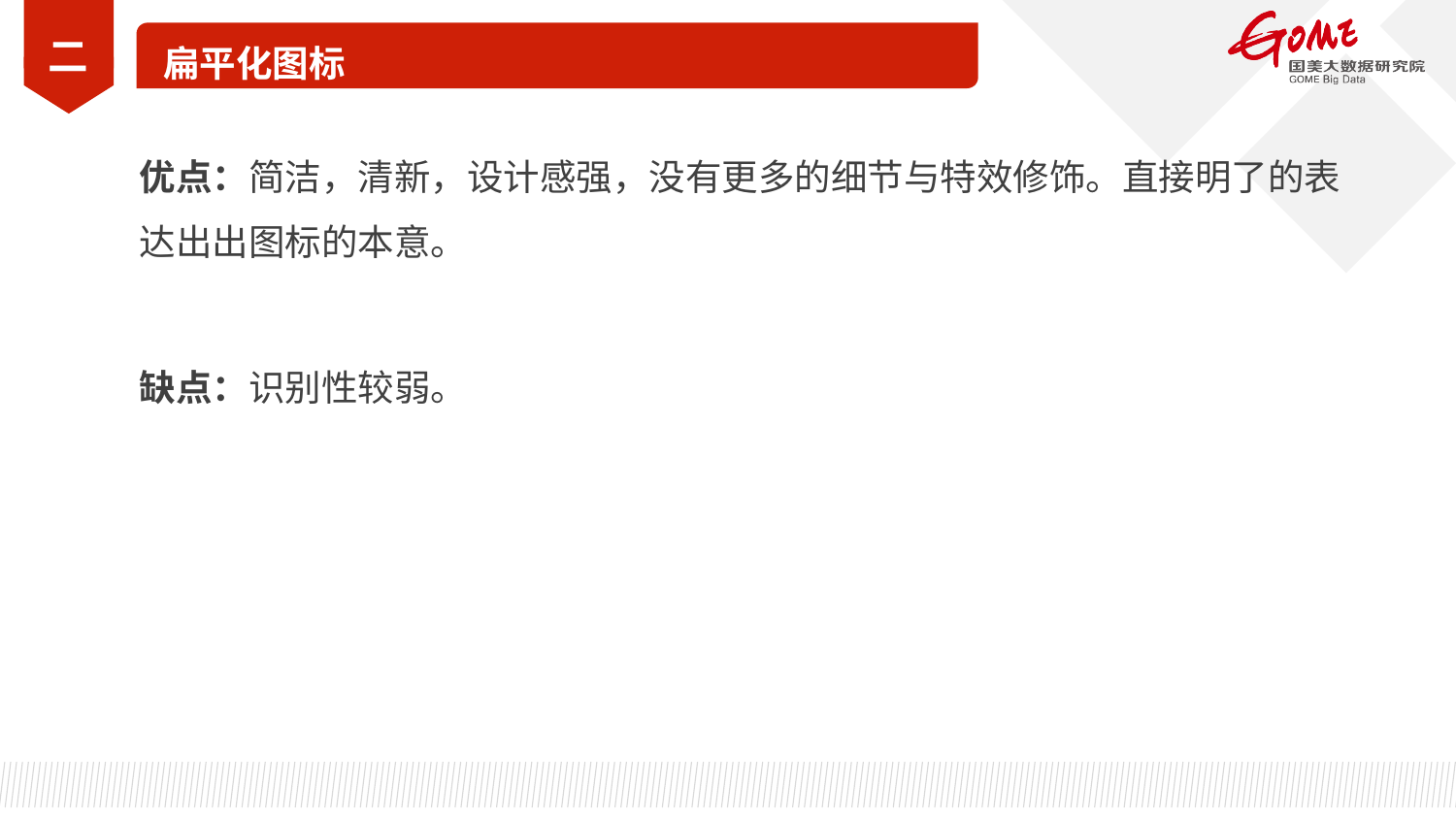

二
扁平化图标
优点：简洁，清新，设计感强，没有更多的细节与特效修饰。直接明了的表达出出图标的本意。

缺点：识别性较弱。